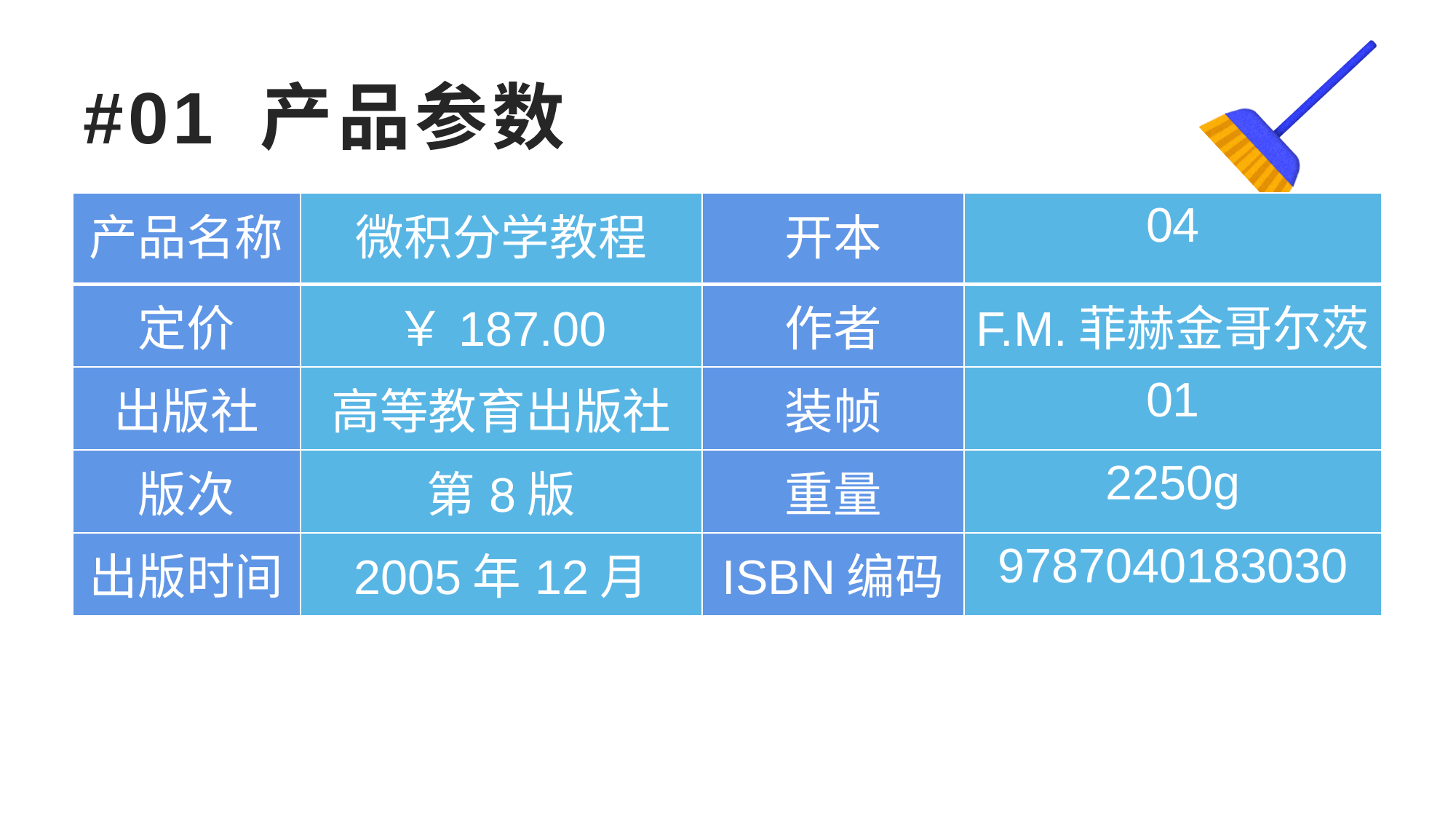

# #01 产品参数
| 产品名称 | 微积分学教程 | 开本 | 04 |
| --- | --- | --- | --- |
| 定价 | ￥187.00 | 作者 | F.M.菲赫金哥尔茨 |
| 出版社 | 高等教育出版社 | 装帧 | 01 |
| 版次 | 第8版 | 重量 | 2250g |
| 出版时间 | 2005年12月 | ISBN编码 | 9787040183030 |